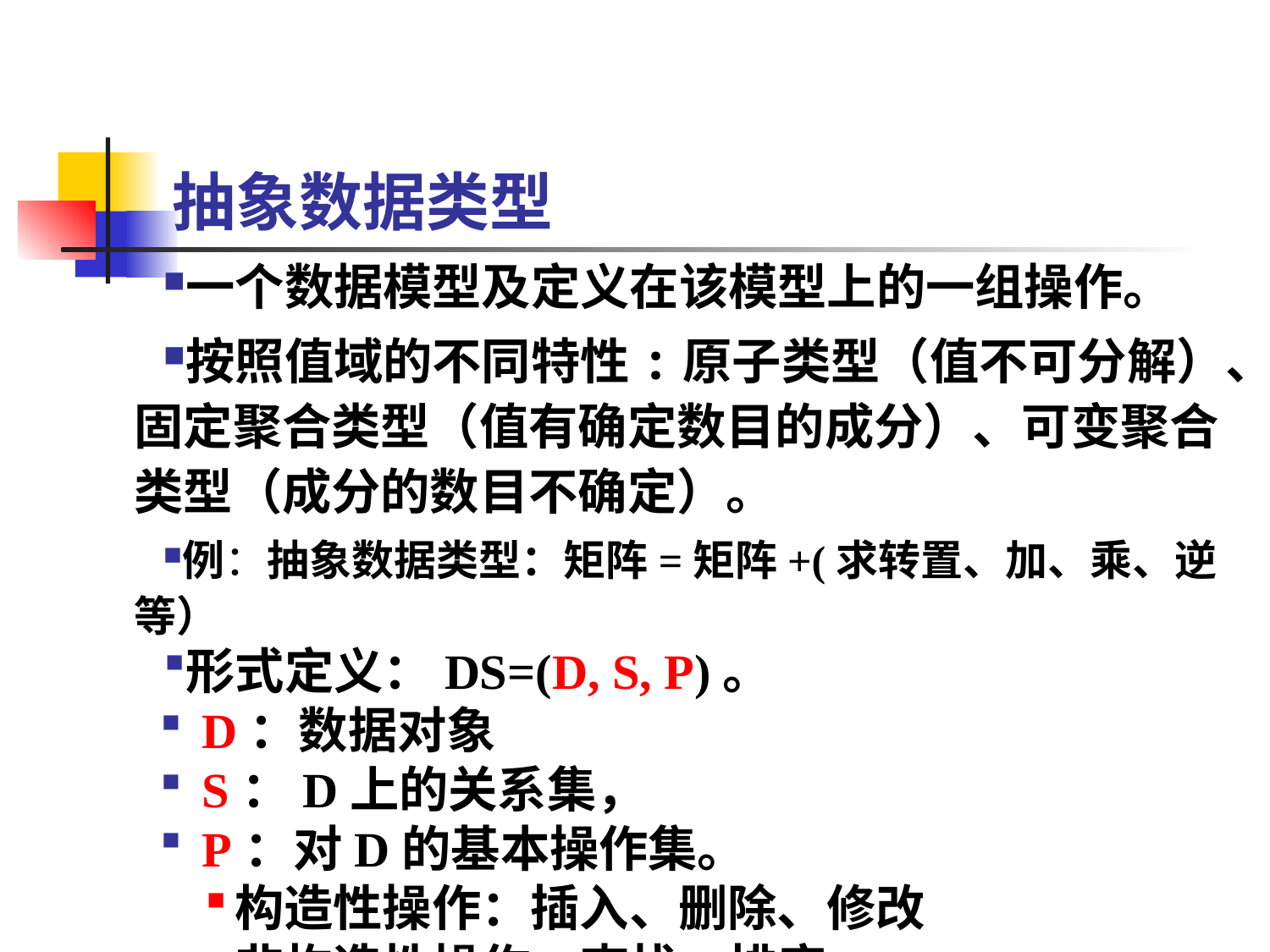

# 抽象数据类型

一个数据模型及定义在该模型上的一组操作。
按照值域的不同特性:原子类型（值不可分解）、固定聚合类型（值有确定数目的成分）、可变聚合类型（成分的数目不确定）。
例：抽象数据类型：矩阵=矩阵+(求转置、加、乘、逆等）
形式定义：DS=(D, S, P)。
 D：数据对象
 S：D上的关系集，
 P：对D的基本操作集。
构造性操作：插入、删除、修改
非构造性操作：查找、排序